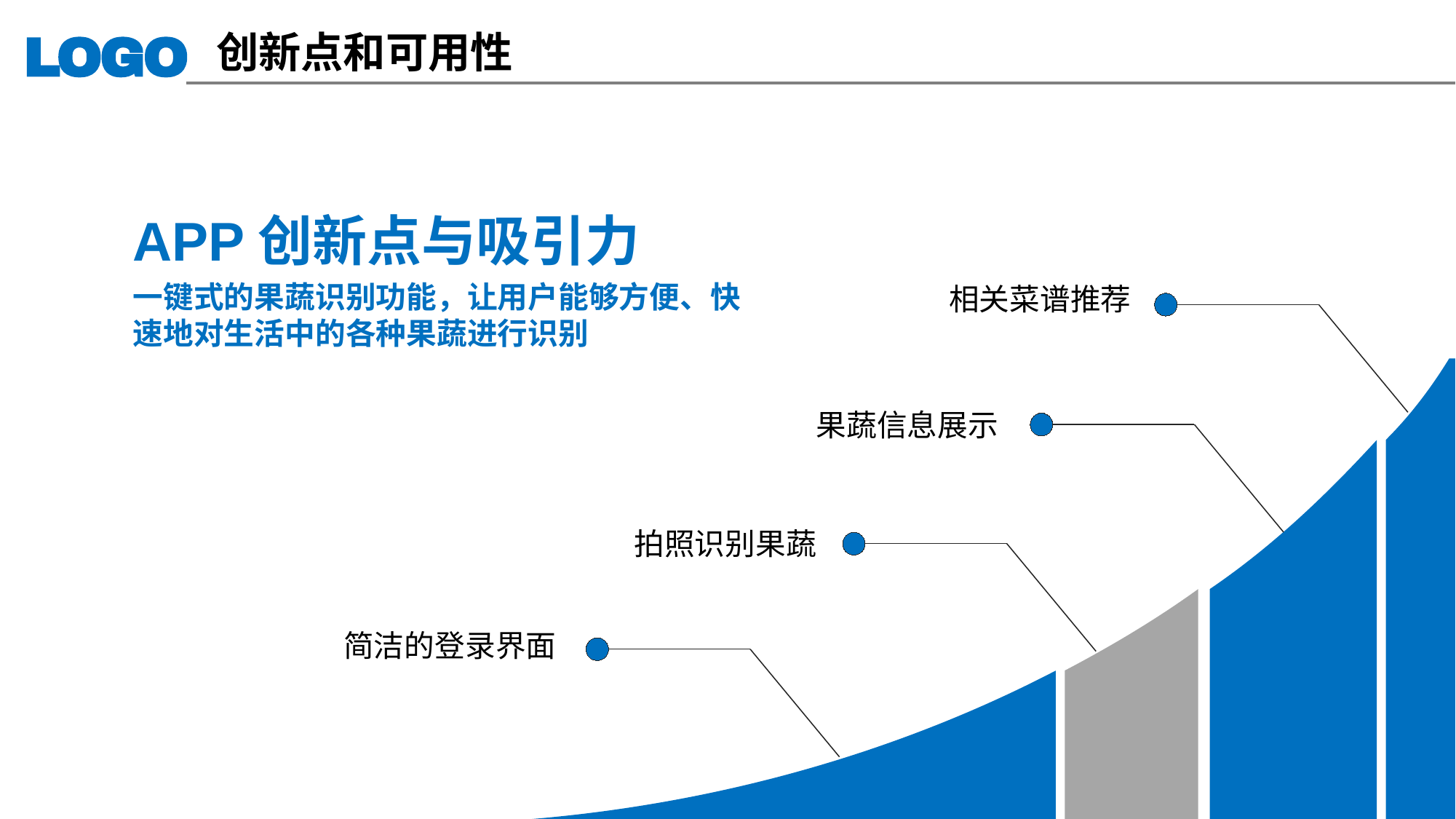

创新点和可用性
APP创新点与吸引力
一键式的果蔬识别功能，让用户能够方便、快速地对生活中的各种果蔬进行识别

相关菜谱推荐

果蔬信息展示

拍照识别果蔬

简洁的登录界面